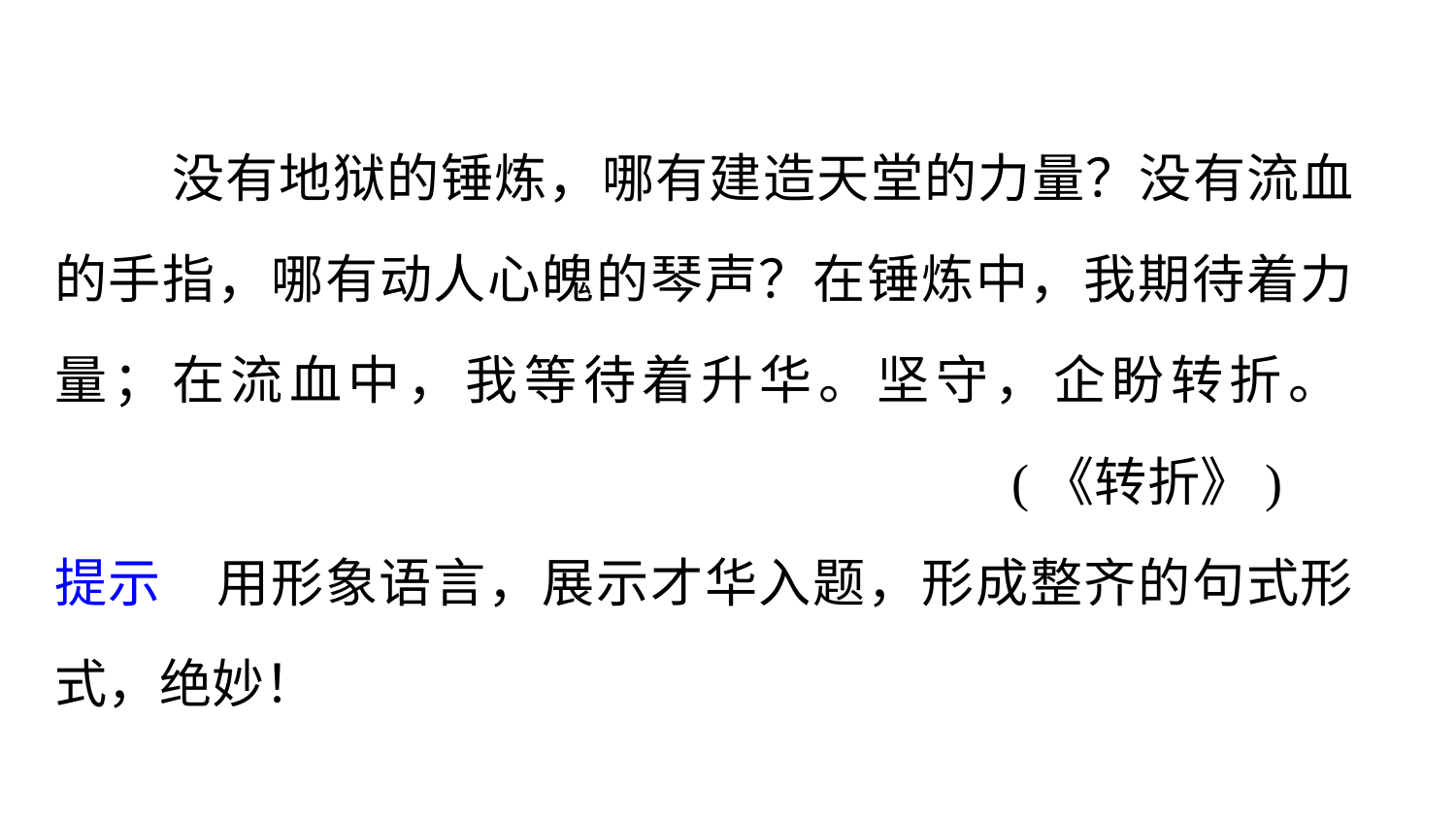

没有地狱的锤炼，哪有建造天堂的力量？没有流血的手指，哪有动人心魄的琴声？在锤炼中，我期待着力量；在流血中，我等待着升华。坚守，企盼转折。			                                                       (《转折》)
提示　用形象语言，展示才华入题，形成整齐的句式形式，绝妙！